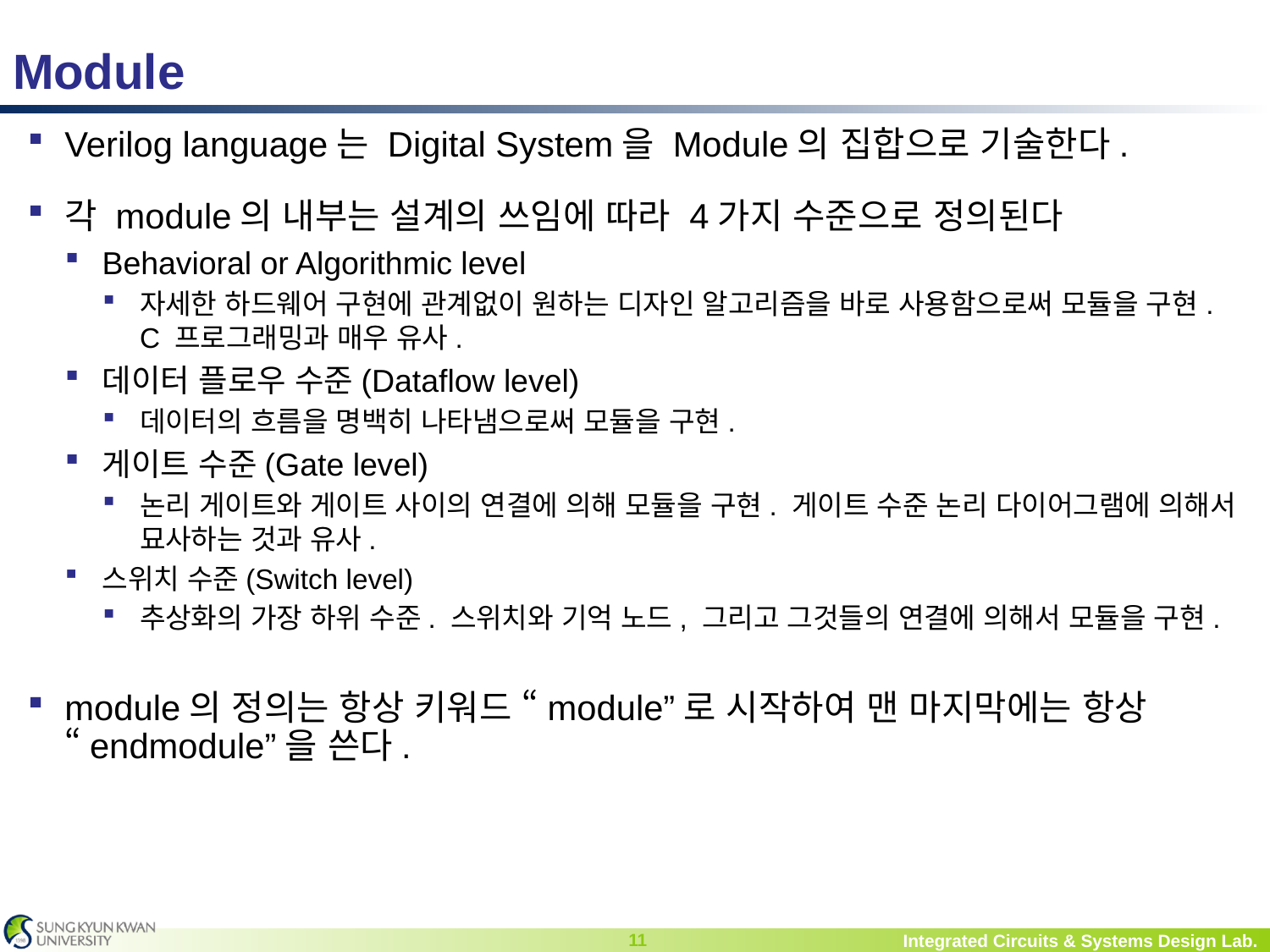

# Module
Verilog language는 Digital System을 Module의 집합으로 기술한다.

각 module의 내부는 설계의 쓰임에 따라 4가지 수준으로 정의된다
Behavioral or Algorithmic level
자세한 하드웨어 구현에 관계없이 원하는 디자인 알고리즘을 바로 사용함으로써 모듈을 구현. C 프로그래밍과 매우 유사.
데이터 플로우 수준(Dataflow level)
데이터의 흐름을 명백히 나타냄으로써 모듈을 구현.
게이트 수준(Gate level)
논리 게이트와 게이트 사이의 연결에 의해 모듈을 구현. 게이트 수준 논리 다이어그램에 의해서 묘사하는 것과 유사.
스위치 수준(Switch level)
추상화의 가장 하위 수준. 스위치와 기억 노드, 그리고 그것들의 연결에 의해서 모듈을 구현.

module의 정의는 항상 키워드 “module”로 시작하여 맨 마지막에는 항상 “endmodule”을 쓴다.